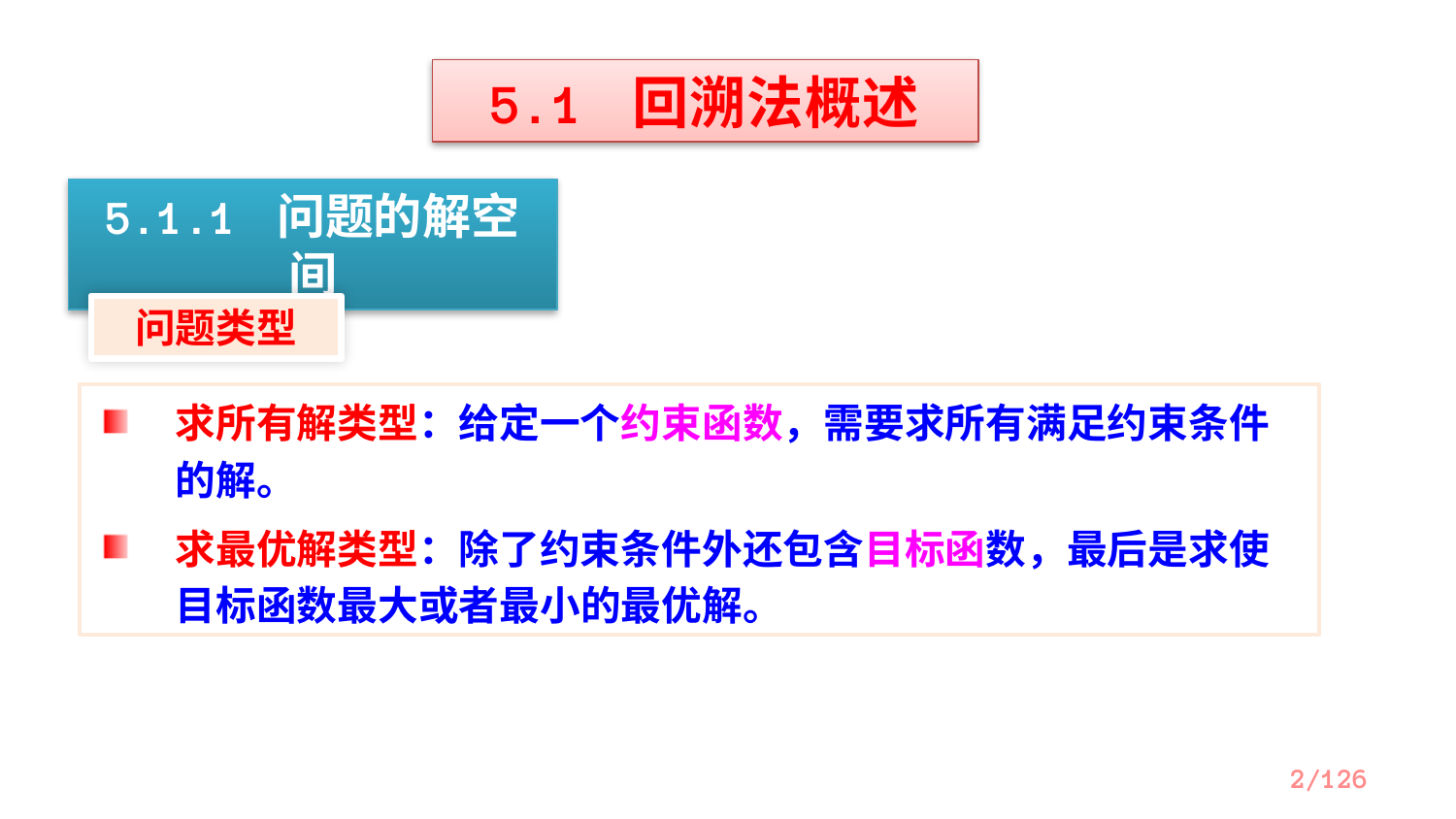

5.1 回溯法概述
5.1.1 问题的解空间
问题类型
求所有解类型：给定一个约束函数，需要求所有满足约束条件的解。
求最优解类型：除了约束条件外还包含目标函数，最后是求使目标函数最大或者最小的最优解。
2/126